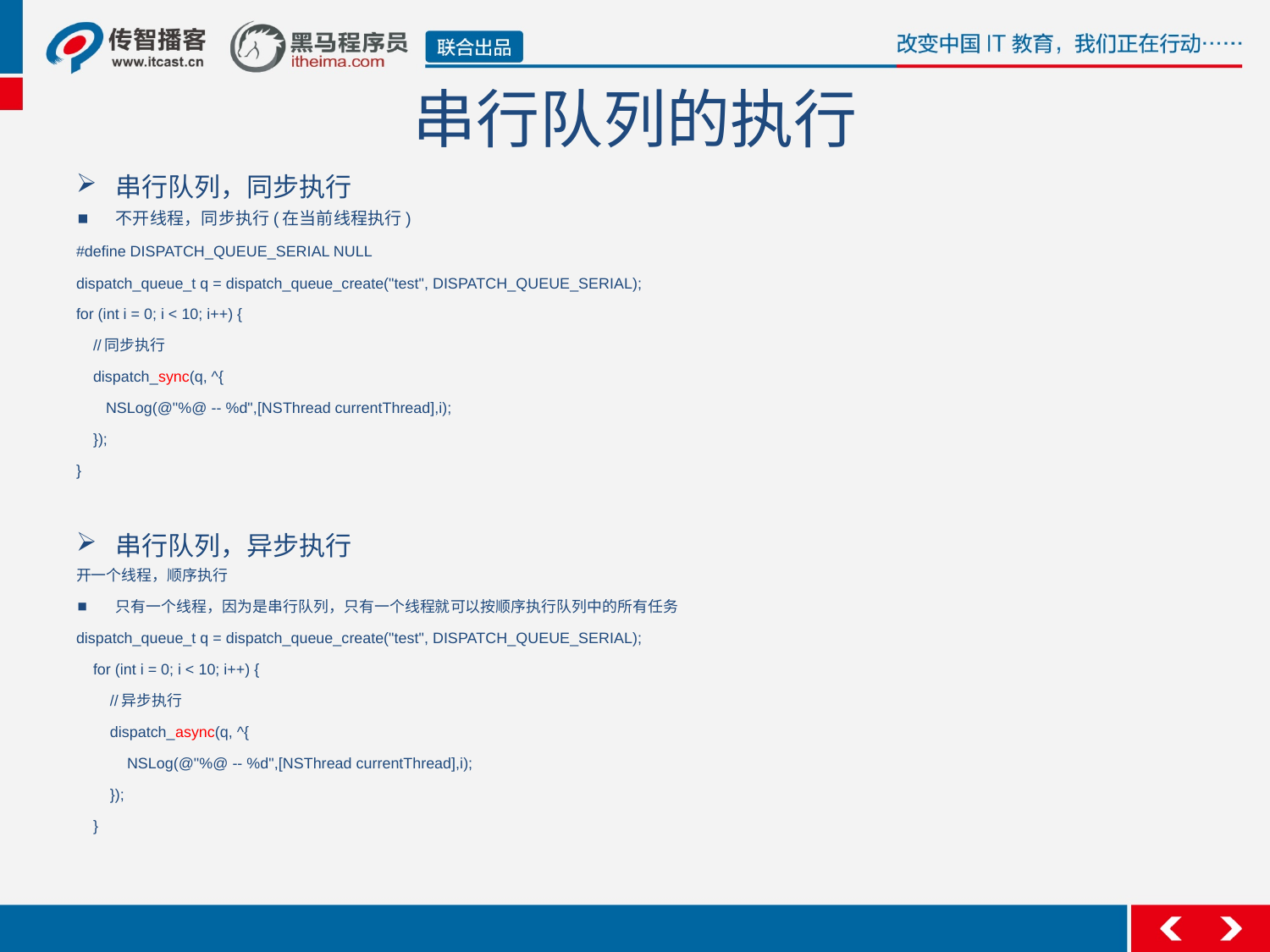

# 串行队列的执行
串行队列，同步执行
不开线程，同步执行(在当前线程执行)
#define DISPATCH_QUEUE_SERIAL NULL
dispatch_queue_t q = dispatch_queue_create("test", DISPATCH_QUEUE_SERIAL);
for (int i = 0; i < 10; i++) {
    //同步执行
    dispatch_sync(q, ^{
       NSLog(@"%@ -- %d",[NSThread currentThread],i);
    });
}

串行队列，异步执行
开一个线程，顺序执行
只有一个线程，因为是串行队列，只有一个线程就可以按顺序执行队列中的所有任务
dispatch_queue_t q = dispatch_queue_create("test", DISPATCH_QUEUE_SERIAL);
    for (int i = 0; i < 10; i++) {
        //异步执行
        dispatch_async(q, ^{
            NSLog(@"%@ -- %d",[NSThread currentThread],i);
        });
    }